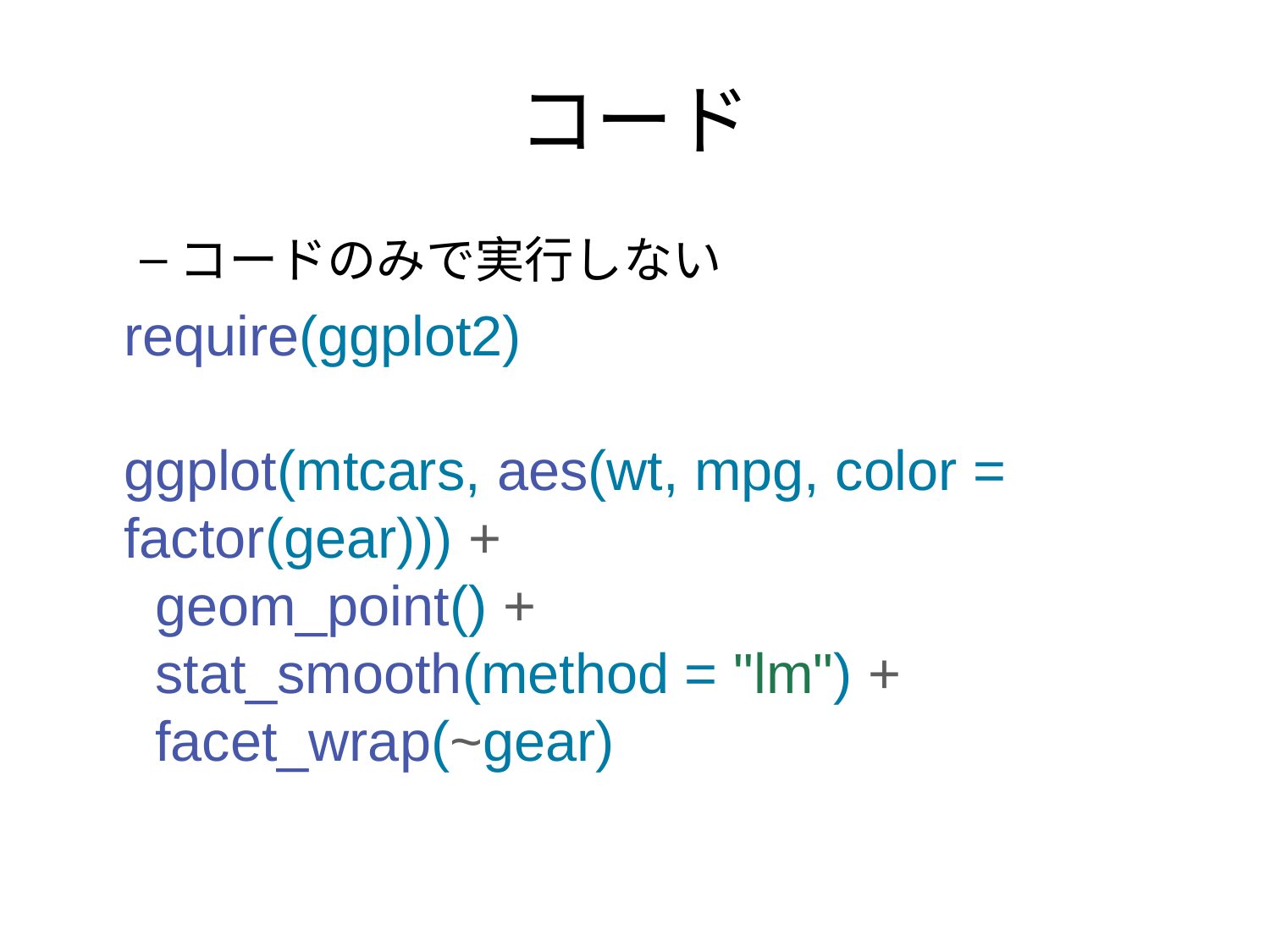

# コード
コードのみで実行しない
require(ggplot2)
ggplot(mtcars, aes(wt, mpg, color = factor(gear))) +
  geom_point() +
  stat_smooth(method = "lm") +
  facet_wrap(~gear)